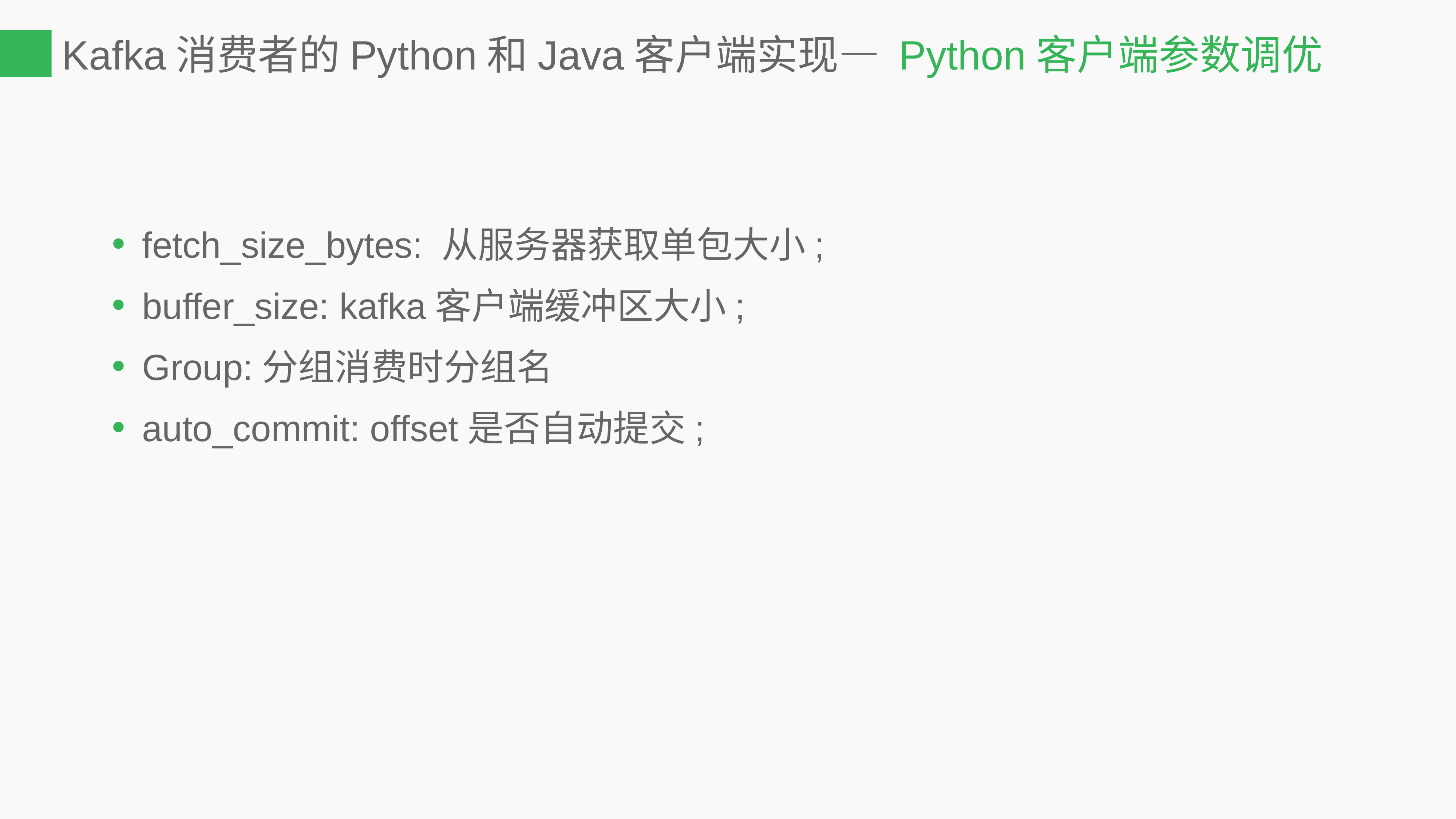

# Kafka消费者的Python和Java客户端实现— Python客户端参数调优
fetch_size_bytes: 从服务器获取单包大小;
buffer_size: kafka客户端缓冲区大小;
Group:分组消费时分组名
auto_commit: offset是否自动提交;